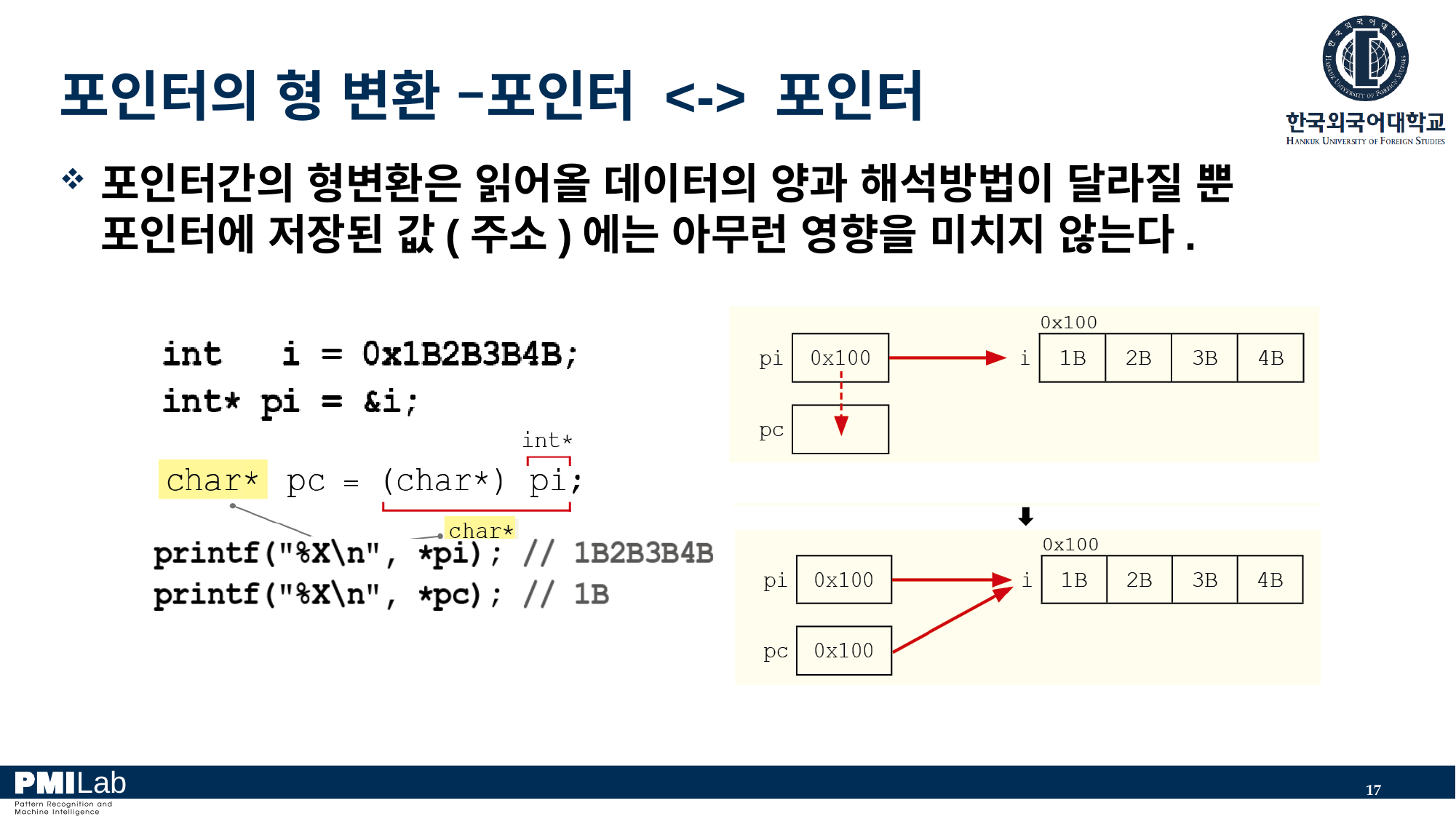

# 포인터의 형 변환 –포인터 <-> 포인터
포인터간의 형변환은 읽어올 데이터의 양과 해석방법이 달라질 뿐
포인터에 저장된 값(주소)에는 아무런 영향을 미치지 않는다.

주 의
17